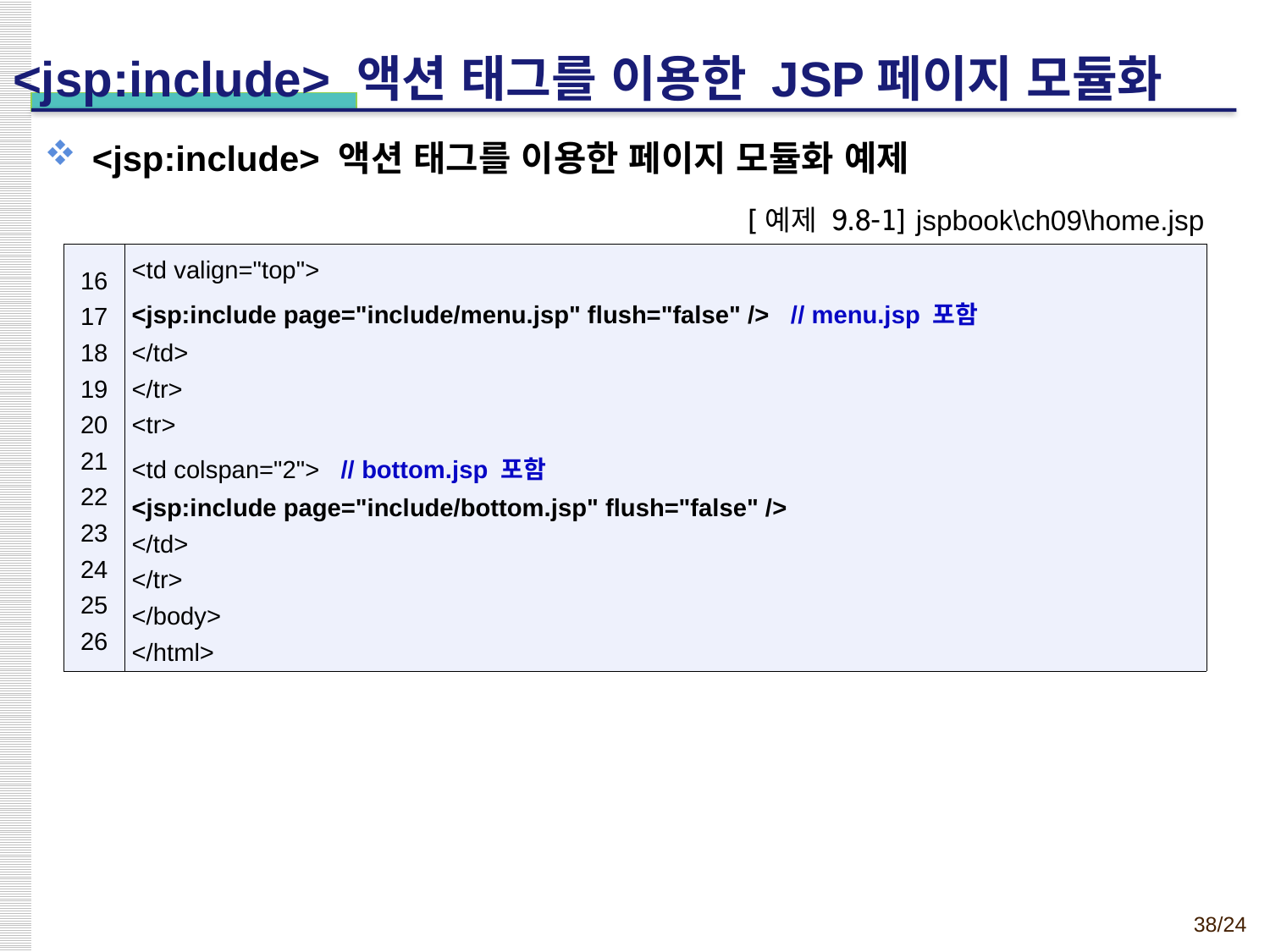

# <jsp:include> 액션 태그를 이용한 JSP페이지 모듈화
<jsp:include> 액션 태그를 이용한 페이지 모듈화 예제
[예제 9.8-1] jspbook\ch09\home.jsp
| 16 17 18 19 20 21 22 23 24 25 26 | <td valign="top"> <jsp:include page="include/menu.jsp" flush="false" /> // menu.jsp 포함 </td> </tr> <tr> <td colspan="2"> // bottom.jsp 포함 <jsp:include page="include/bottom.jsp" flush="false" /> </td> </tr> </body> </html> |
| --- | --- |